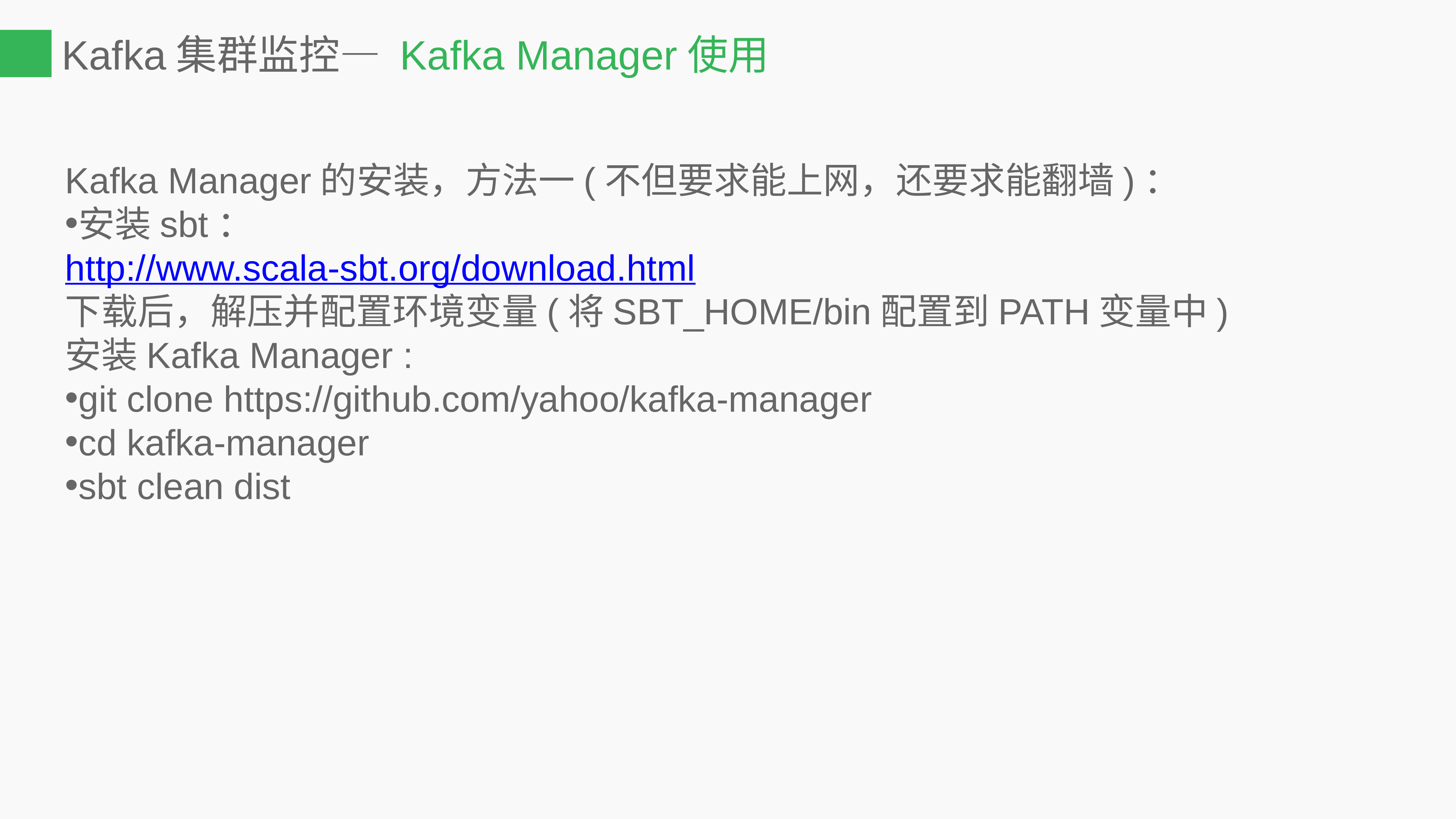

Kafka集群监控— Kafka Manager使用
Kafka Manager的安装，方法一(不但要求能上网，还要求能翻墙)：
安装sbt：
http://www.scala-sbt.org/download.html
下载后，解压并配置环境变量(将SBT_HOME/bin配置到PATH变量中)
安装Kafka Manager :
git clone https://github.com/yahoo/kafka-manager
cd kafka-manager
sbt clean dist